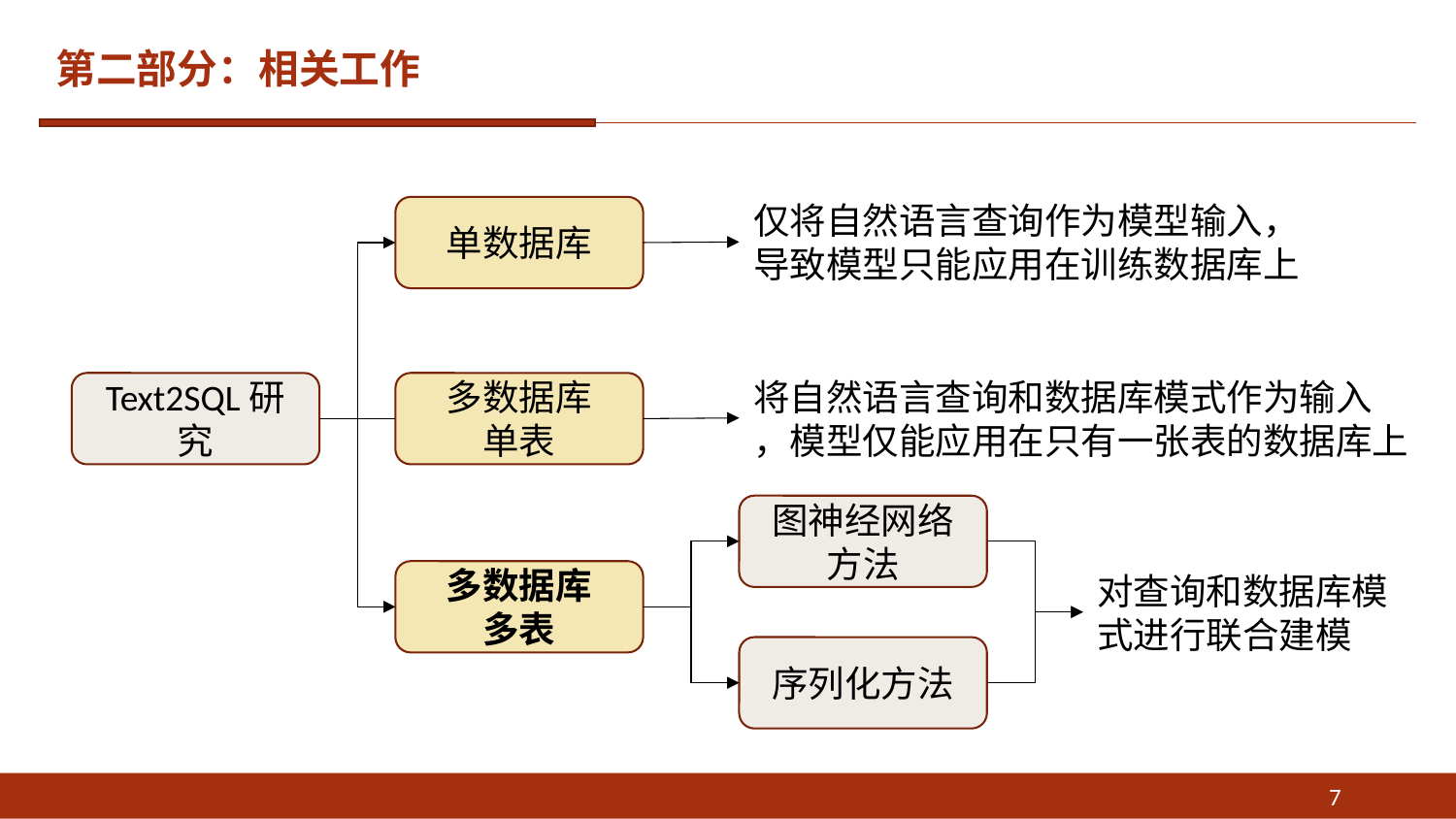

# 第二部分：相关工作
仅将自然语言查询作为模型输入，导致模型只能应用在训练数据库上
单数据库
将自然语言查询和数据库模式作为输入
，模型仅能应用在只有一张表的数据库上
Text2SQL研究
多数据库
单表
图神经网络方法
多数据库
多表
对查询和数据库模式进行联合建模
序列化方法
7